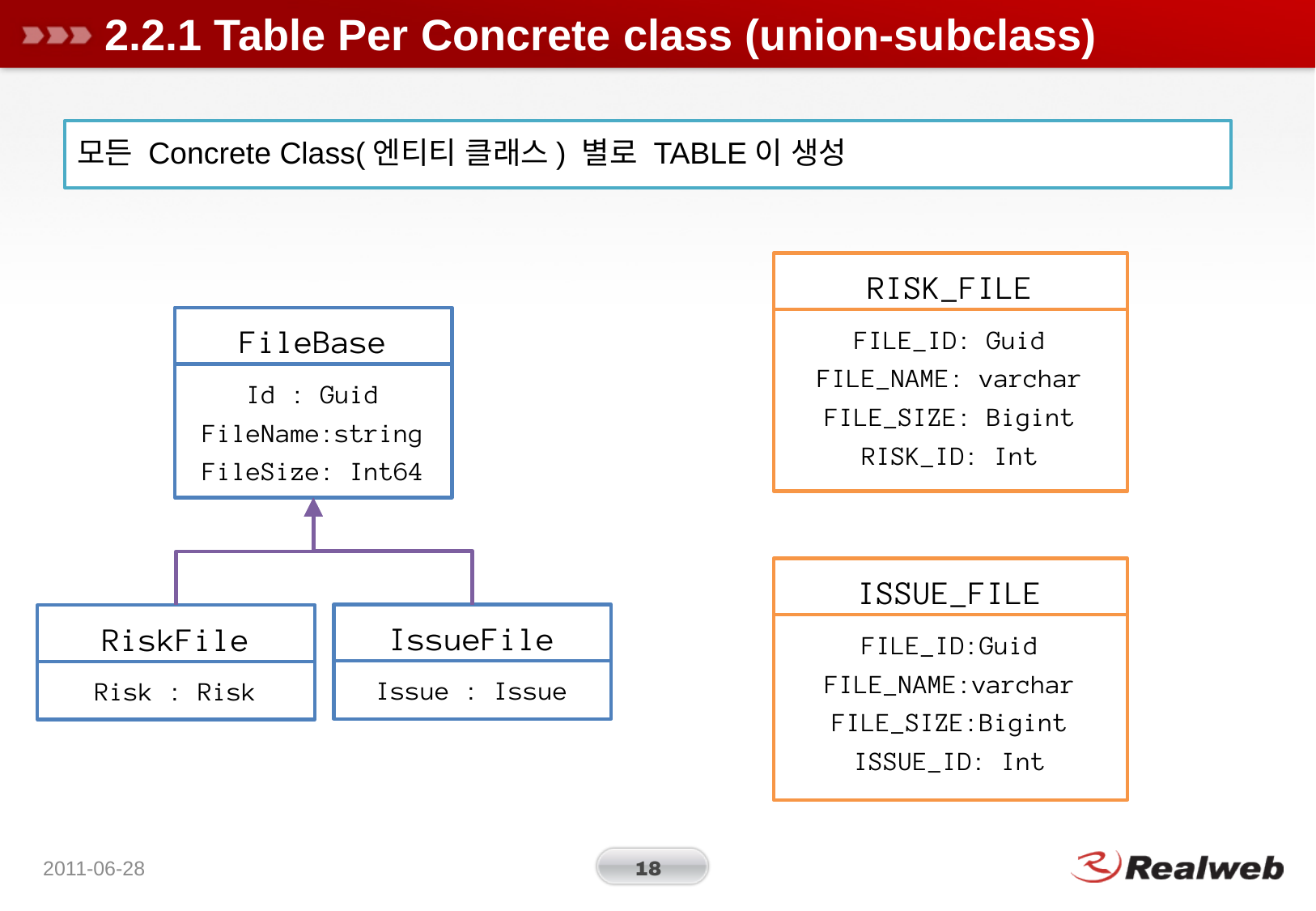

# 2.2.1 Table Per Concrete class (union-subclass)
모든 Concrete Class(엔티티 클래스) 별로 TABLE이 생성
RISK_FILE
FILE_ID: Guid
FILE_NAME: varchar
FILE_SIZE: Bigint
RISK_ID: Int
FileBase
Id : Guid
FileName:string
FileSize: Int64
ISSUE_FILE
FILE_ID:Guid
FILE_NAME:varchar
FILE_SIZE:Bigint
ISSUE_ID: Int

IssueFile
Issue : Issue
RiskFile
Risk : Risk
2011-06-28
18